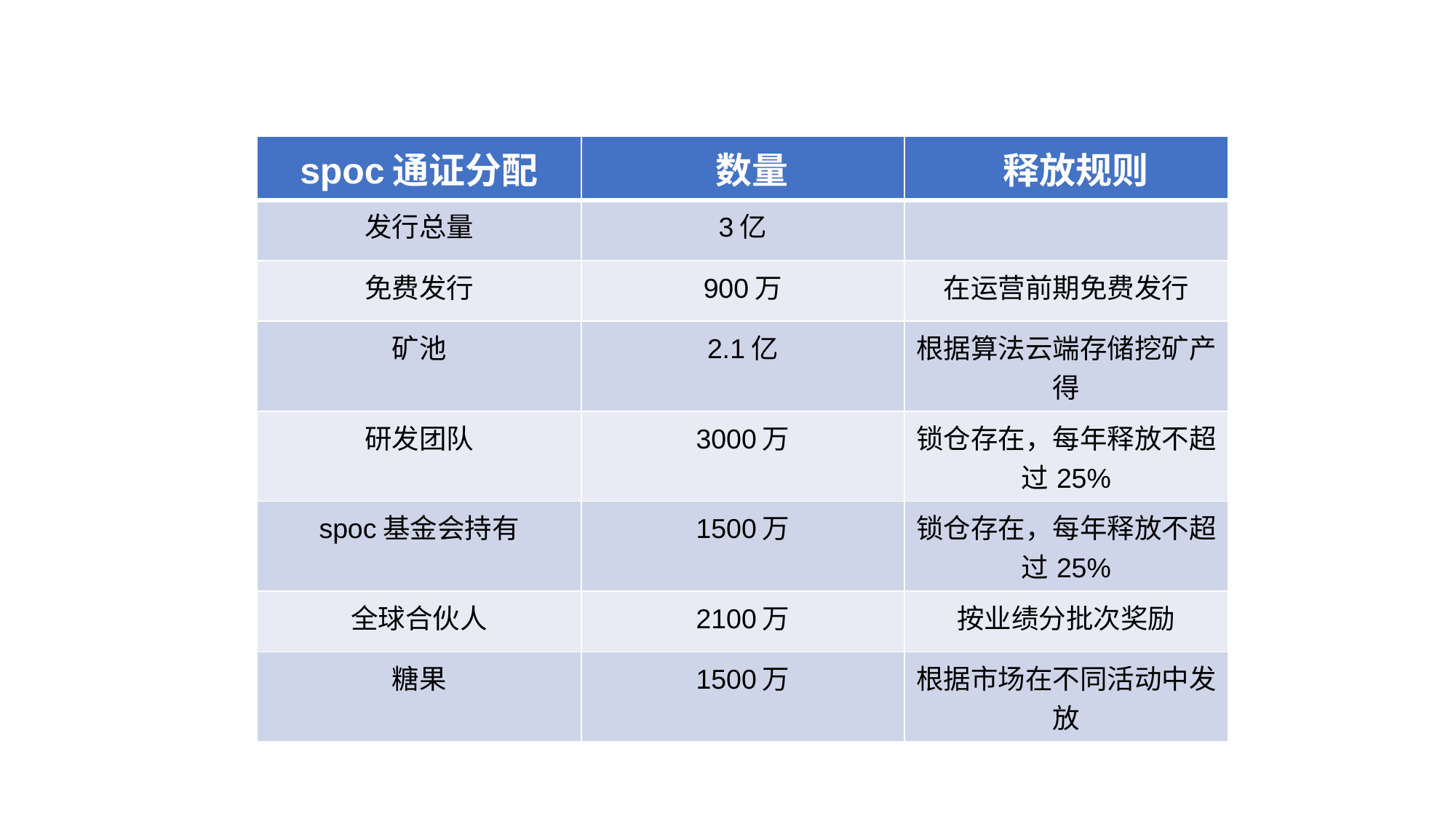

| spoc通证分配 | 数量 | 释放规则 |
| --- | --- | --- |
| 发行总量 | 3亿 |  |
| 免费发行 | 900万 | 在运营前期免费发行 |
| 矿池 | 2.1亿 | 根据算法云端存储挖矿产得 |
| 研发团队 | 3000万 | 锁仓存在，每年释放不超过25% |
| spoc基金会持有 | 1500万 | 锁仓存在，每年释放不超过25% |
| 全球合伙人 | 2100万 | 按业绩分批次奖励 |
| 糖果 | 1500万 | 根据市场在不同活动中发放 |